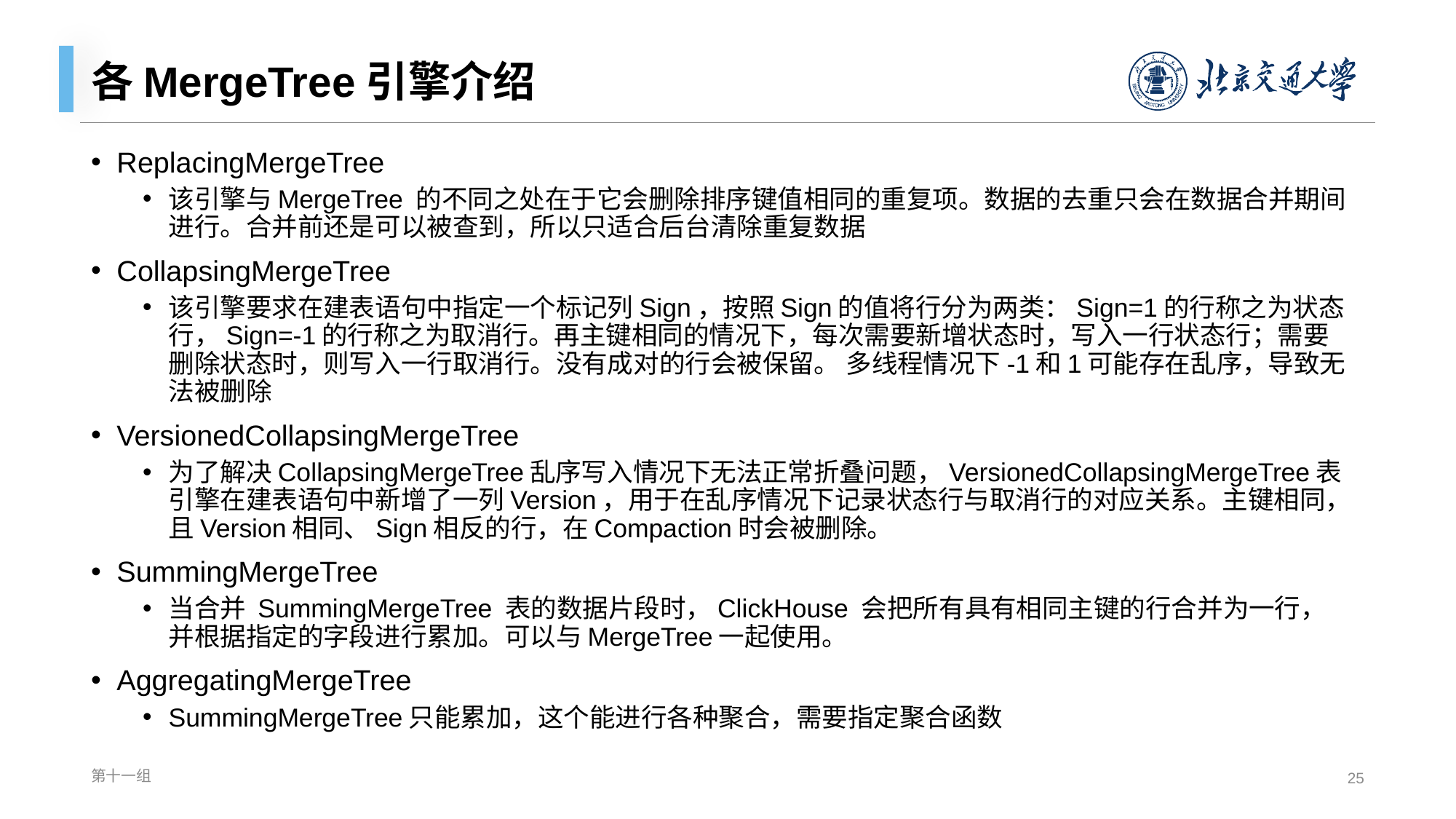

# 各MergeTree引擎介绍
ReplacingMergeTree
该引擎与MergeTree 的不同之处在于它会删除排序键值相同的重复项。数据的去重只会在数据合并期间进行。合并前还是可以被查到，所以只适合后台清除重复数据
CollapsingMergeTree
该引擎要求在建表语句中指定一个标记列Sign，按照Sign的值将行分为两类：Sign=1的行称之为状态行，Sign=-1的行称之为取消行。再主键相同的情况下，每次需要新增状态时，写入一行状态行；需要删除状态时，则写入一行取消行。没有成对的行会被保留。 多线程情况下-1和1可能存在乱序，导致无法被删除
VersionedCollapsingMergeTree
为了解决CollapsingMergeTree乱序写入情况下无法正常折叠问题，VersionedCollapsingMergeTree表引擎在建表语句中新增了一列Version，用于在乱序情况下记录状态行与取消行的对应关系。主键相同，且Version相同、Sign相反的行，在Compaction时会被删除。
SummingMergeTree
当合并 SummingMergeTree 表的数据片段时，ClickHouse 会把所有具有相同主键的行合并为一行，并根据指定的字段进行累加。可以与MergeTree一起使用。
AggregatingMergeTree
SummingMergeTree只能累加，这个能进行各种聚合，需要指定聚合函数

第十一组
25